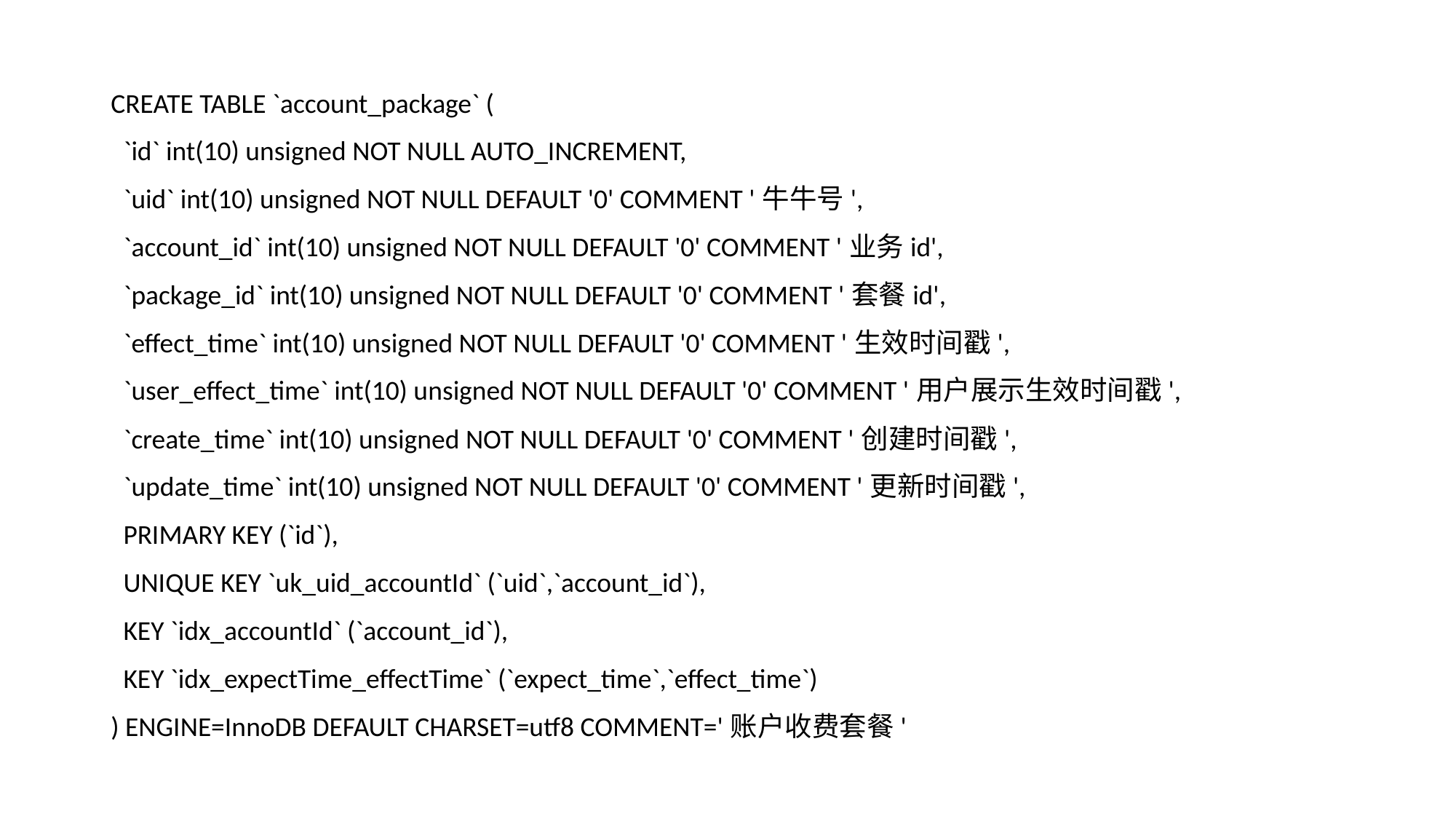

CREATE TABLE `account_package` (
  `id` int(10) unsigned NOT NULL AUTO_INCREMENT,
  `uid` int(10) unsigned NOT NULL DEFAULT '0' COMMENT '牛牛号',
  `account_id` int(10) unsigned NOT NULL DEFAULT '0' COMMENT '业务id',
  `package_id` int(10) unsigned NOT NULL DEFAULT '0' COMMENT '套餐id',
  `effect_time` int(10) unsigned NOT NULL DEFAULT '0' COMMENT '生效时间戳',
  `user_effect_time` int(10) unsigned NOT NULL DEFAULT '0' COMMENT '用户展示生效时间戳',
  `create_time` int(10) unsigned NOT NULL DEFAULT '0' COMMENT '创建时间戳',
  `update_time` int(10) unsigned NOT NULL DEFAULT '0' COMMENT '更新时间戳',
  PRIMARY KEY (`id`),
  UNIQUE KEY `uk_uid_accountId` (`uid`,`account_id`),
  KEY `idx_accountId` (`account_id`),
  KEY `idx_expectTime_effectTime` (`expect_time`,`effect_time`)
) ENGINE=InnoDB DEFAULT CHARSET=utf8 COMMENT='账户收费套餐'